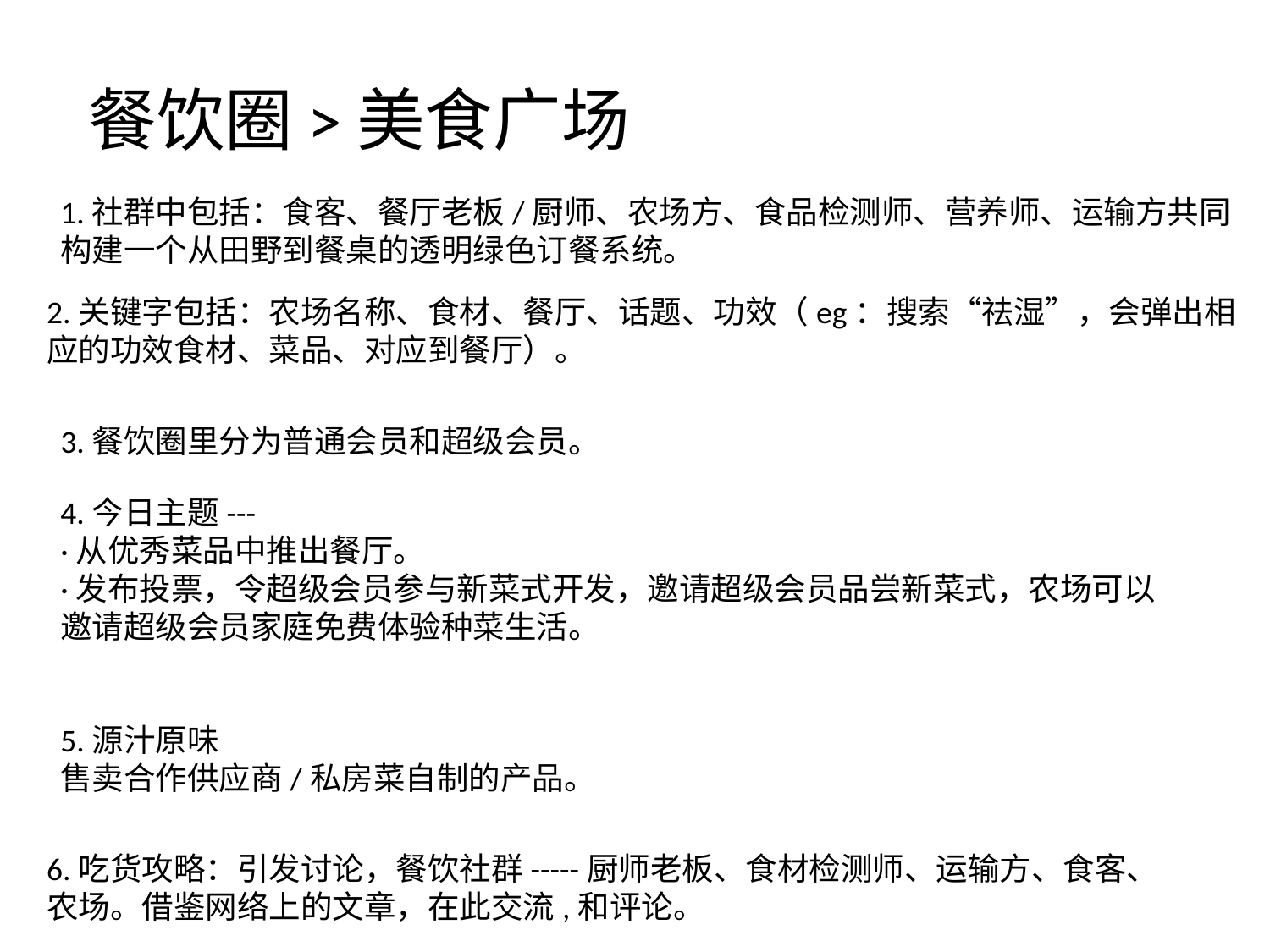

# 餐饮圈>美食广场
1.社群中包括：食客、餐厅老板/厨师、农场方、食品检测师、营养师、运输方共同构建一个从田野到餐桌的透明绿色订餐系统。
2.关键字包括：农场名称、食材、餐厅、话题、功效（eg：搜索“祛湿”，会弹出相应的功效食材、菜品、对应到餐厅）。
3.餐饮圈里分为普通会员和超级会员。
4.今日主题---
·从优秀菜品中推出餐厅。
·发布投票，令超级会员参与新菜式开发，邀请超级会员品尝新菜式，农场可以邀请超级会员家庭免费体验种菜生活。
5.源汁原味
售卖合作供应商/私房菜自制的产品。

6.吃货攻略：引发讨论，餐饮社群-----厨师老板、食材检测师、运输方、食客、农场。借鉴网络上的文章，在此交流,和评论。